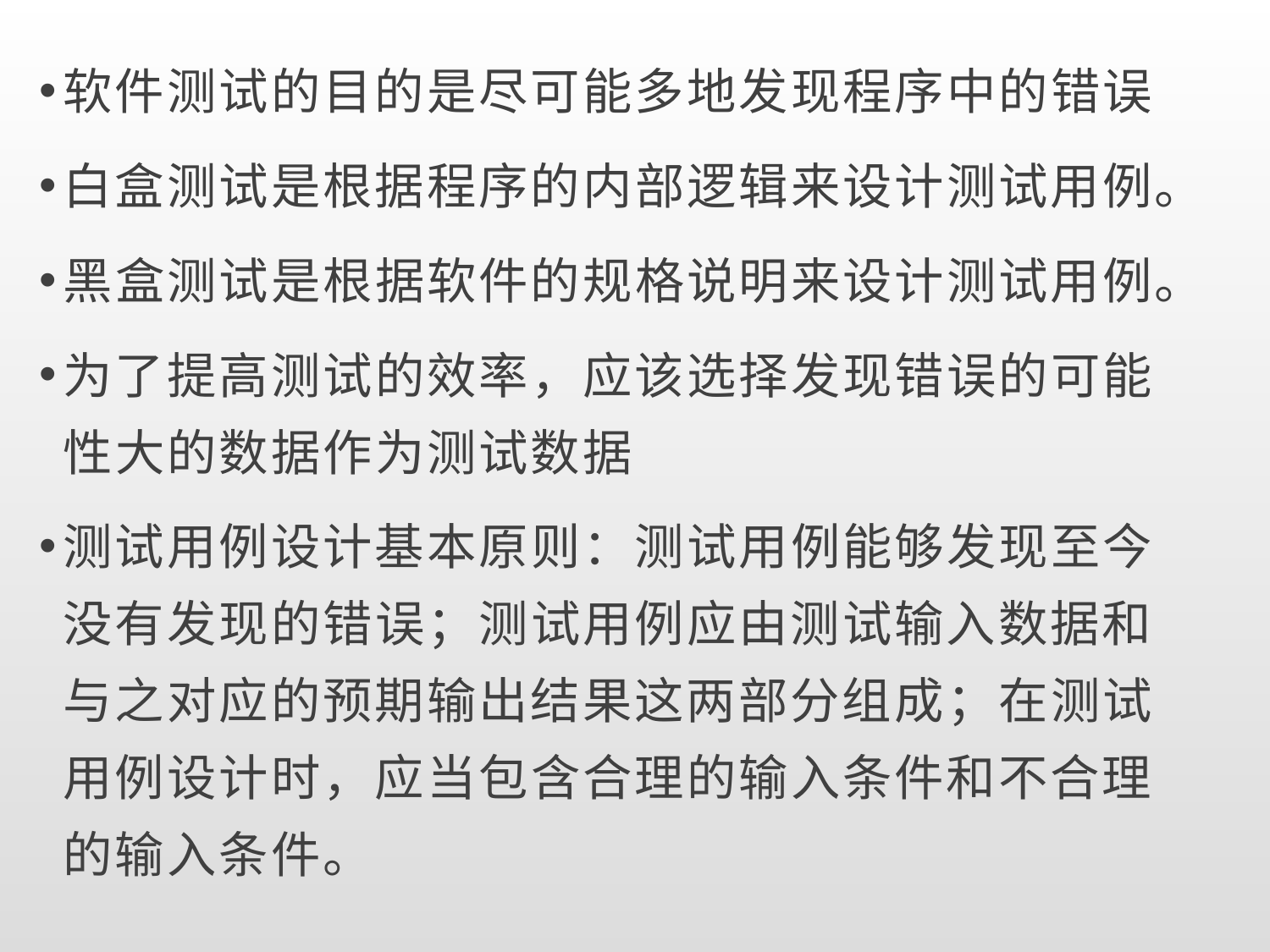

软件测试的目的是尽可能多地发现程序中的错误
白盒测试是根据程序的内部逻辑来设计测试用例。
黑盒测试是根据软件的规格说明来设计测试用例。
为了提高测试的效率，应该选择发现错误的可能性大的数据作为测试数据
测试用例设计基本原则：测试用例能够发现至今没有发现的错误；测试用例应由测试输入数据和与之对应的预期输出结果这两部分组成；在测试用例设计时，应当包含合理的输入条件和不合理的输入条件。